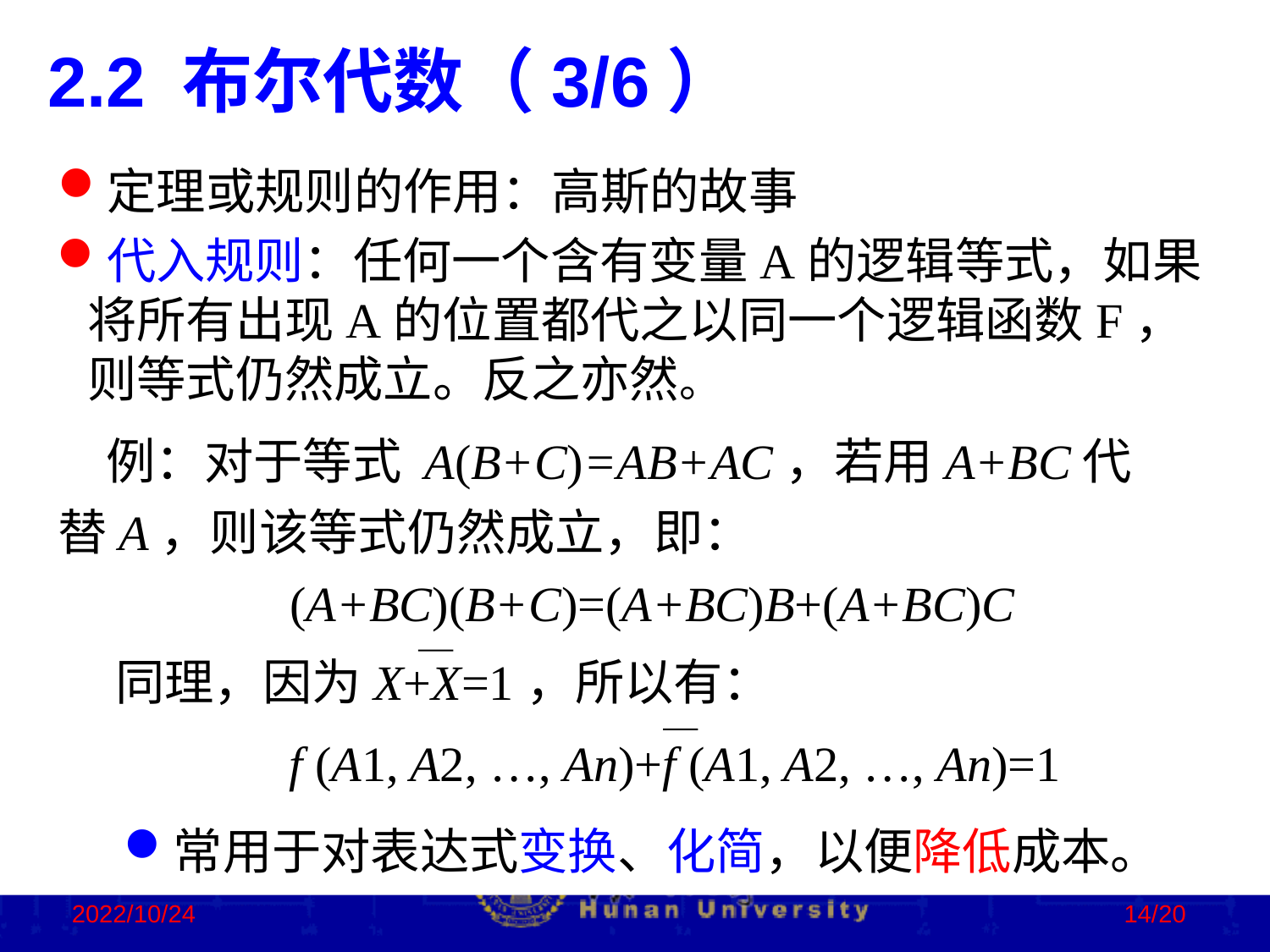

2.2 布尔代数（3/6）
定理或规则的作用：高斯的故事
代入规则：任何一个含有变量A的逻辑等式，如果将所有出现A的位置都代之以同一个逻辑函数F，则等式仍然成立。反之亦然。
    例：对于等式 A(B+C)=AB+AC，若用A+BC代替A，则该等式仍然成立，即：
                    (A+BC)(B+C)=(A+BC)B+(A+BC)C
    同理，因为X+X=1，所以有：
               f (A1, A2, …, An)+f (A1, A2, …, An)=1

常用于对表达式变换、化简，以便降低成本。
2022/10/24
14/20